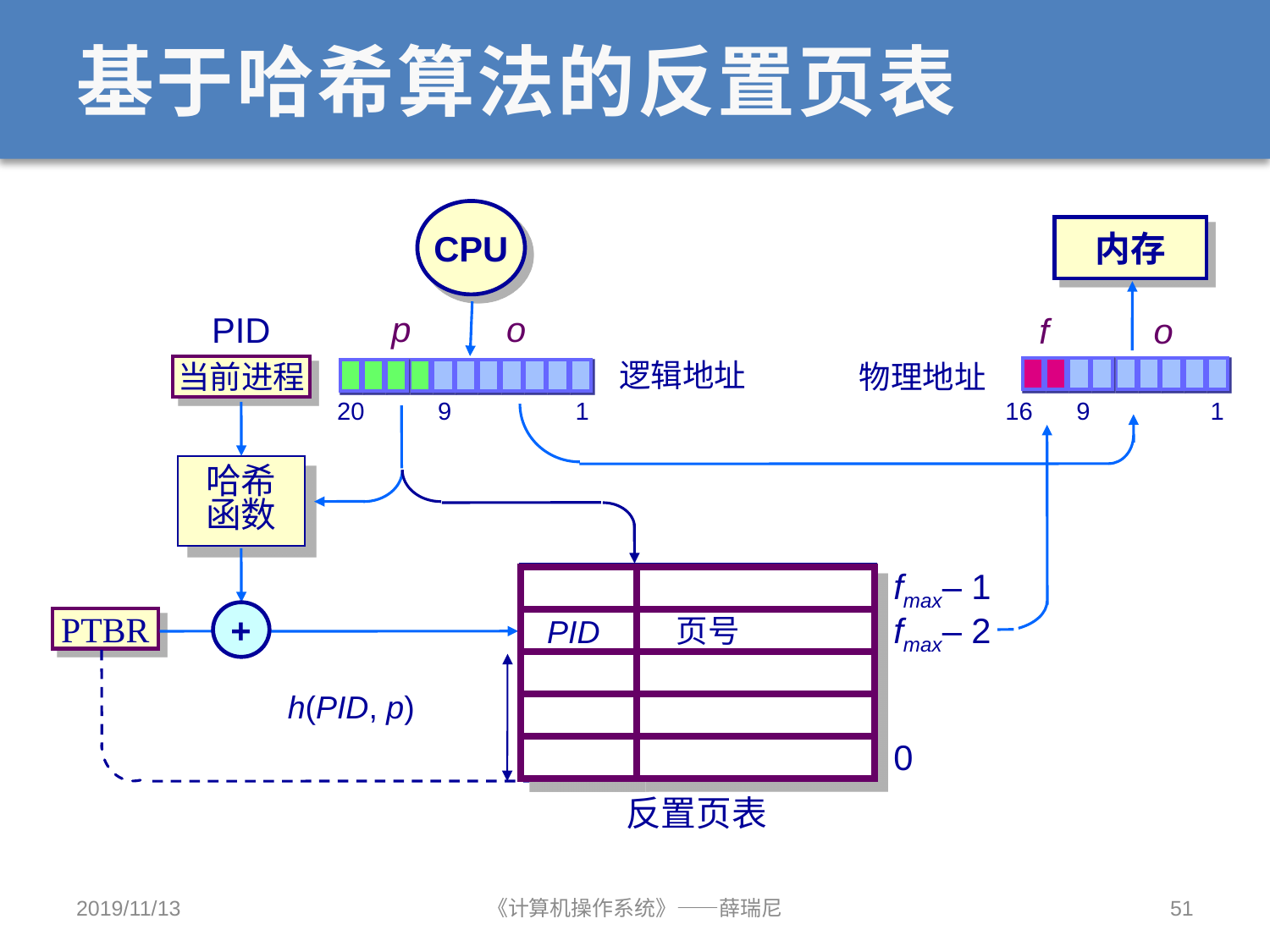

# 基于哈希算法的反置页表
CPU
内存

p
o
PID

f
o
逻辑地址
物理地址
当前进程

20
9
1
16
9
1

哈希
函数

fmax– 1

fmax– 2
+
页号
PID
PTBR

h(PID, p)

0

反置页表
2019/11/13
《计算机操作系统》——薛瑞尼
51